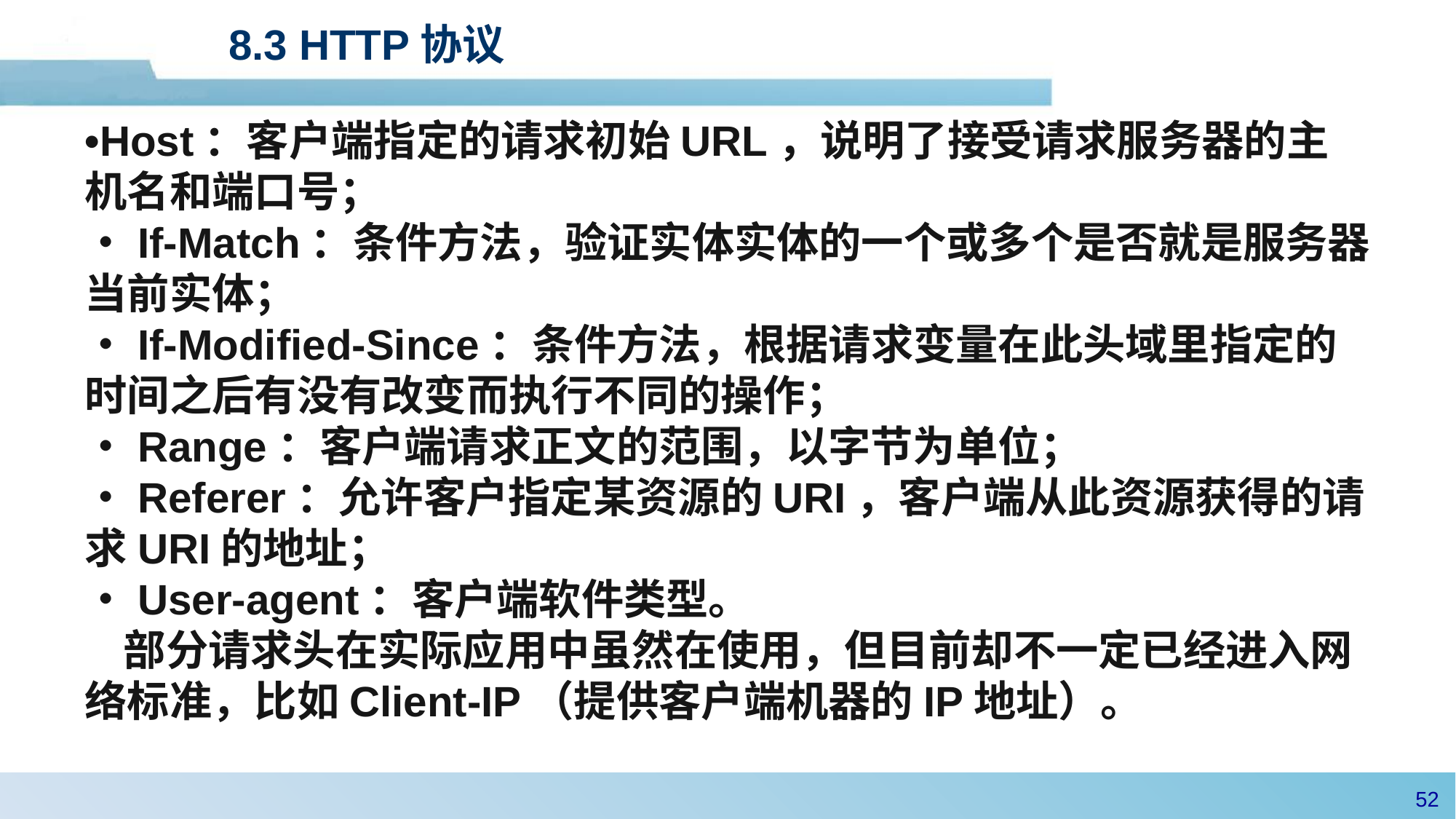

# 8.3 HTTP协议
•Host：客户端指定的请求初始URL，说明了接受请求服务器的主机名和端口号；
•If-Match：条件方法，验证实体实体的一个或多个是否就是服务器当前实体；
•If-Modified-Since：条件方法，根据请求变量在此头域里指定的时间之后有没有改变而执行不同的操作；
•Range：客户端请求正文的范围，以字节为单位；
•Referer：允许客户指定某资源的URI，客户端从此资源获得的请求URI的地址；
•User-agent：客户端软件类型。
    部分请求头在实际应用中虽然在使用，但目前却不一定已经进入网络标准，比如Client-IP（提供客户端机器的IP地址）。

52